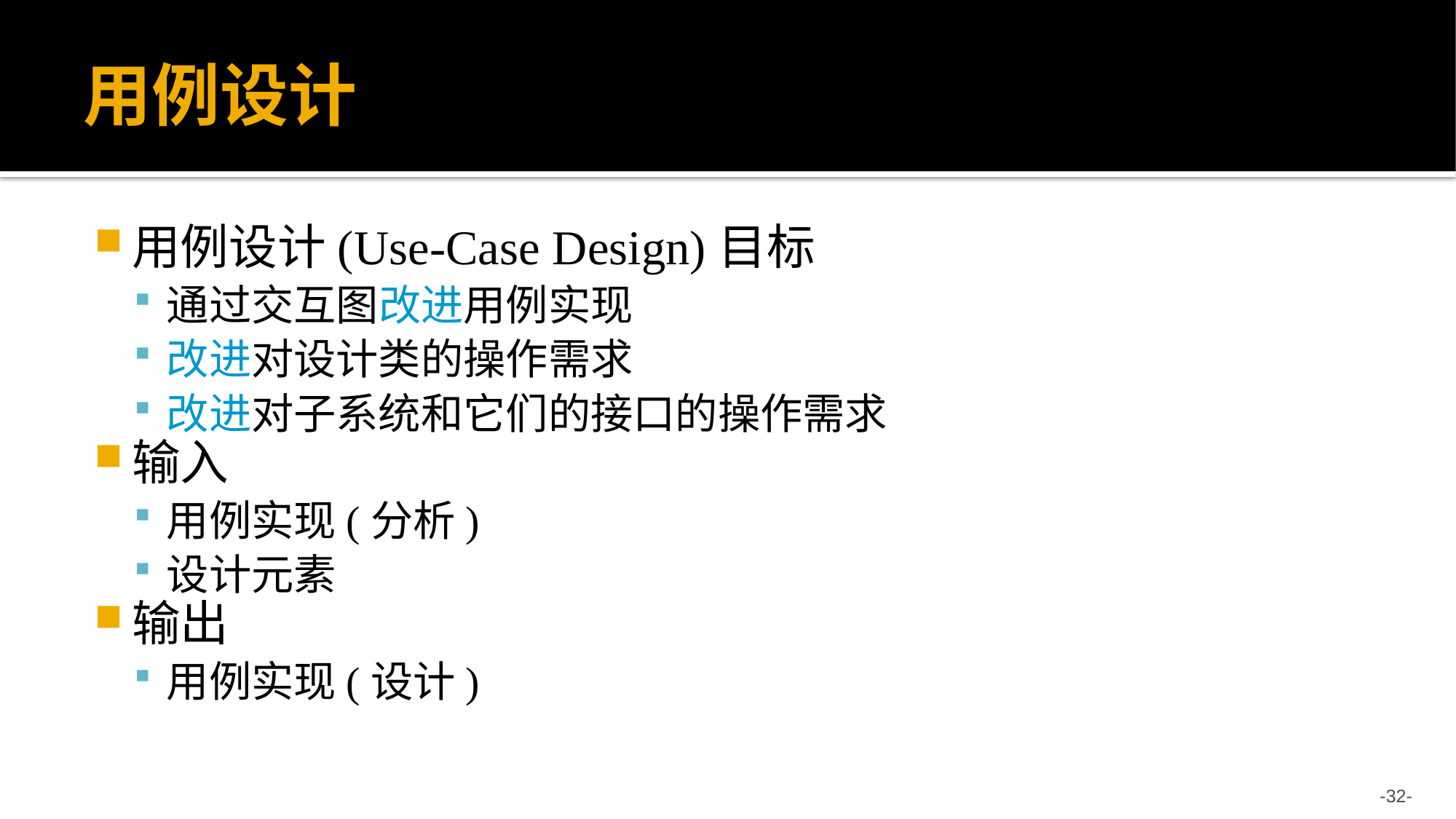

# 用例设计
用例设计(Use-Case Design)目标
通过交互图改进用例实现
改进对设计类的操作需求
改进对子系统和它们的接口的操作需求
输入
用例实现(分析)
设计元素
输出
用例实现(设计)
-32-